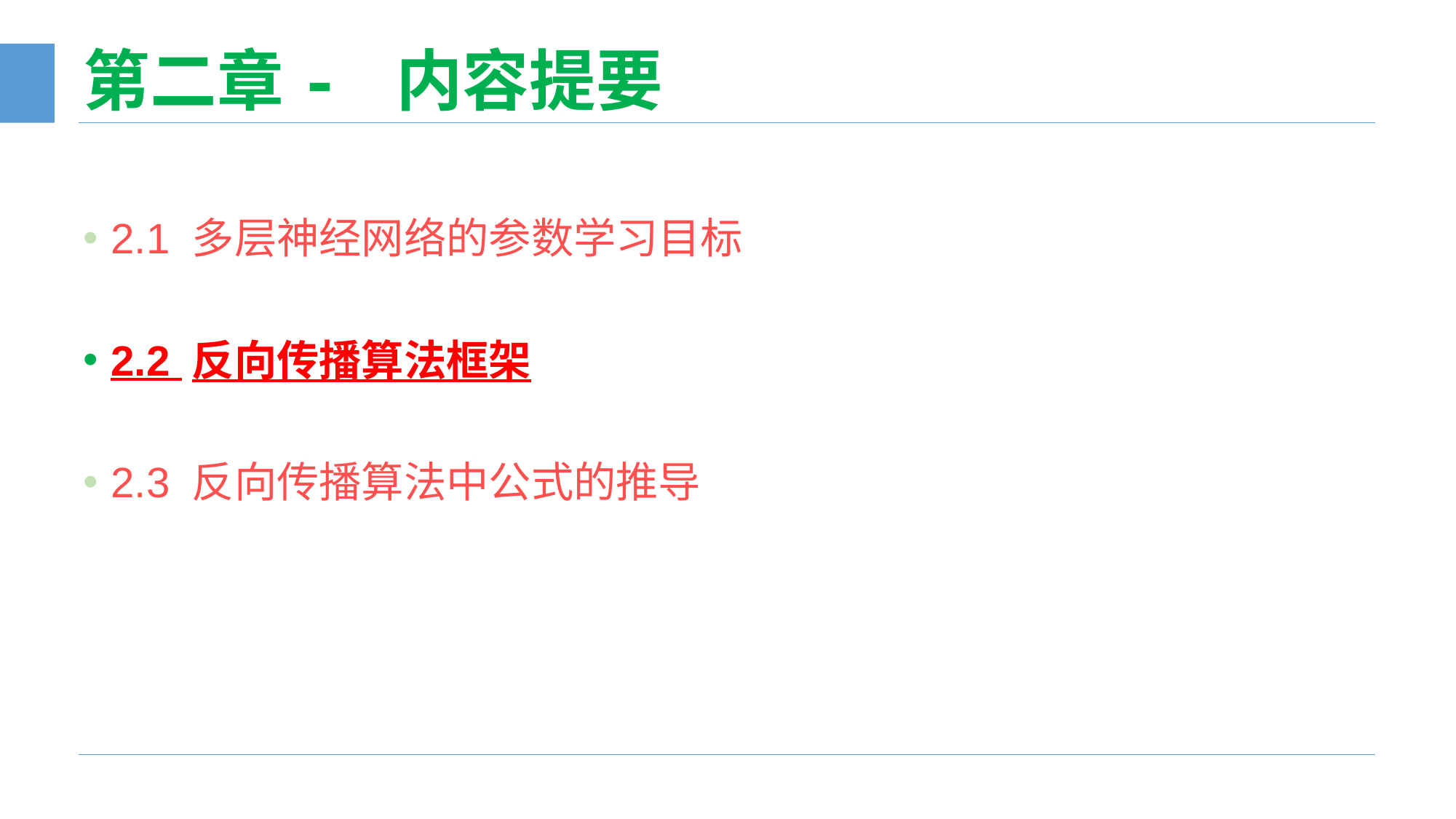

# 第二章- 内容提要

2.1 多层神经网络的参数学习目标

2.2 反向传播算法框架

2.3 反向传播算法中公式的推导